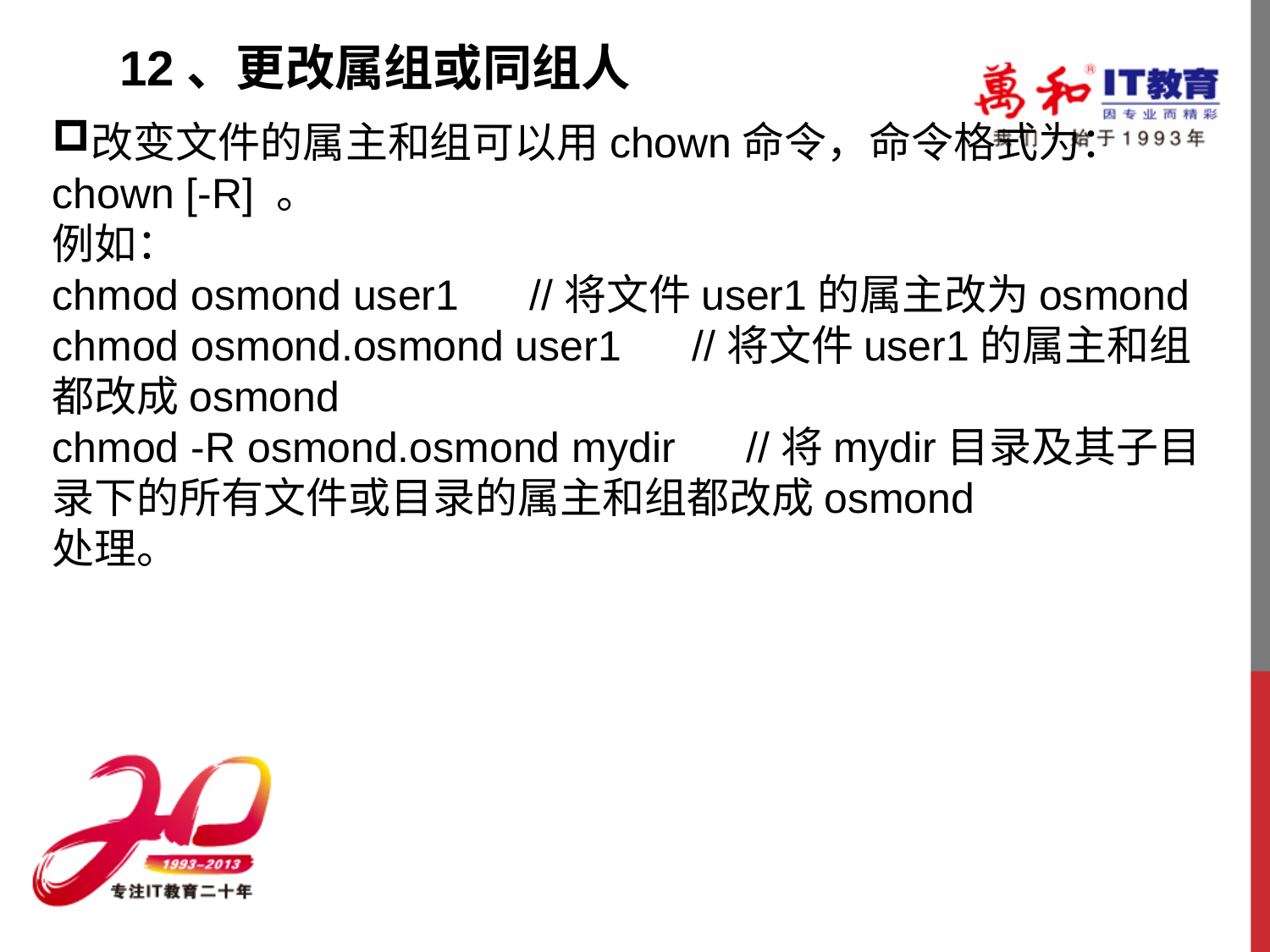

12、更改属组或同组人
改变文件的属主和组可以用chown命令，命令格式为：
chown [-R] 。
例如：
chmod osmond user1      //将文件user1的属主改为osmond
chmod osmond.osmond user1      //将文件user1的属主和组都改成osmond
chmod -R osmond.osmond mydir      //将mydir目录及其子目录下的所有文件或目录的属主和组都改成osmond
处理。